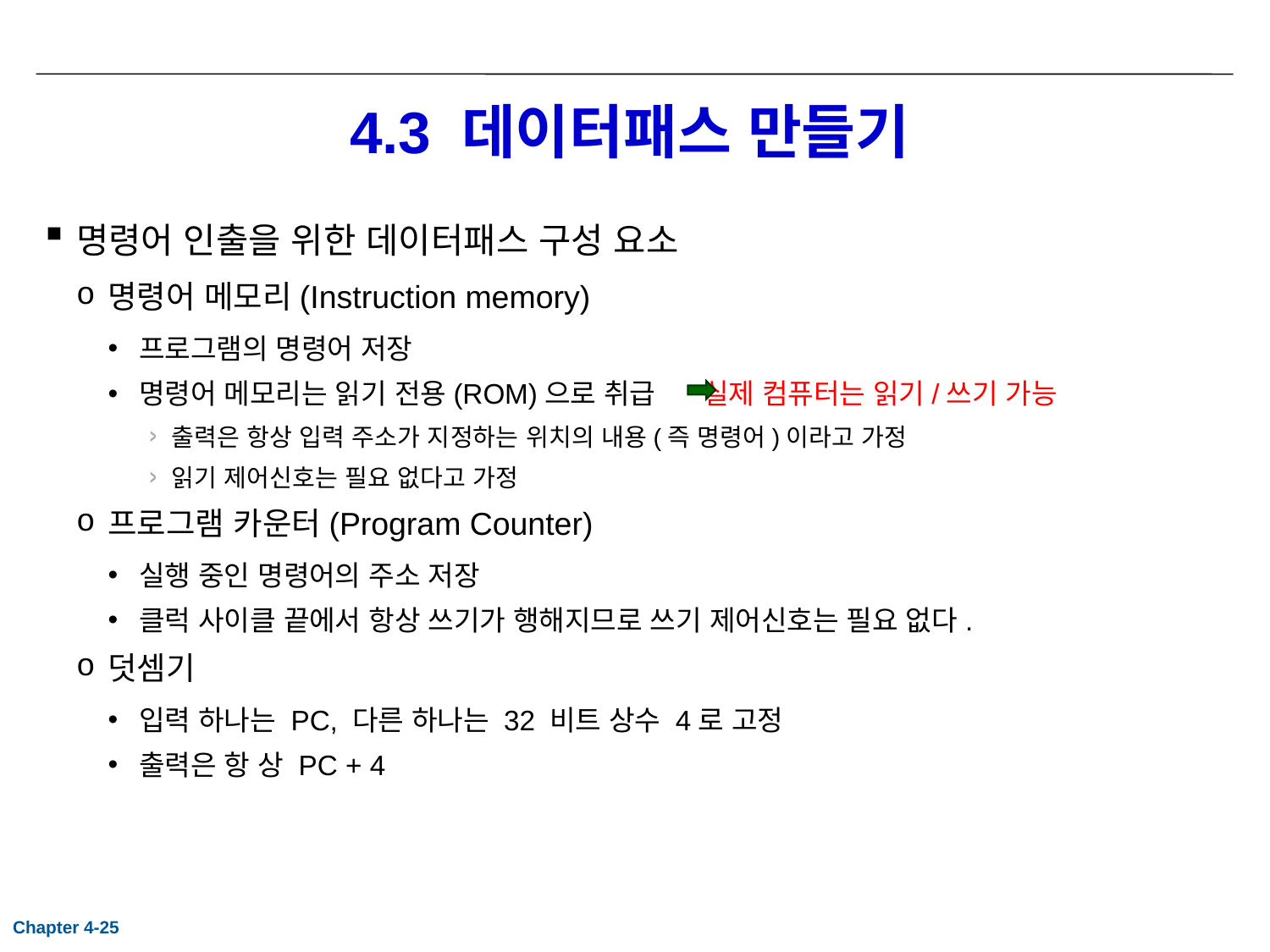

# 4.3 데이터패스 만들기
명령어 인출을 위한 데이터패스 구성 요소
명령어 메모리(Instruction memory)
프로그램의 명령어 저장
명령어 메모리는 읽기 전용(ROM)으로 취급      실제 컴퓨터는 읽기/쓰기 가능
출력은 항상 입력 주소가 지정하는 위치의 내용(즉 명령어)이라고 가정
읽기 제어신호는 필요 없다고 가정
프로그램 카운터(Program Counter)
실행 중인 명령어의 주소 저장
클럭 사이클 끝에서 항상 쓰기가 행해지므로 쓰기 제어신호는 필요 없다.
덧셈기
입력 하나는 PC, 다른 하나는 32 비트 상수 4로 고정
출력은 항 상 PC + 4

Chapter 4-25